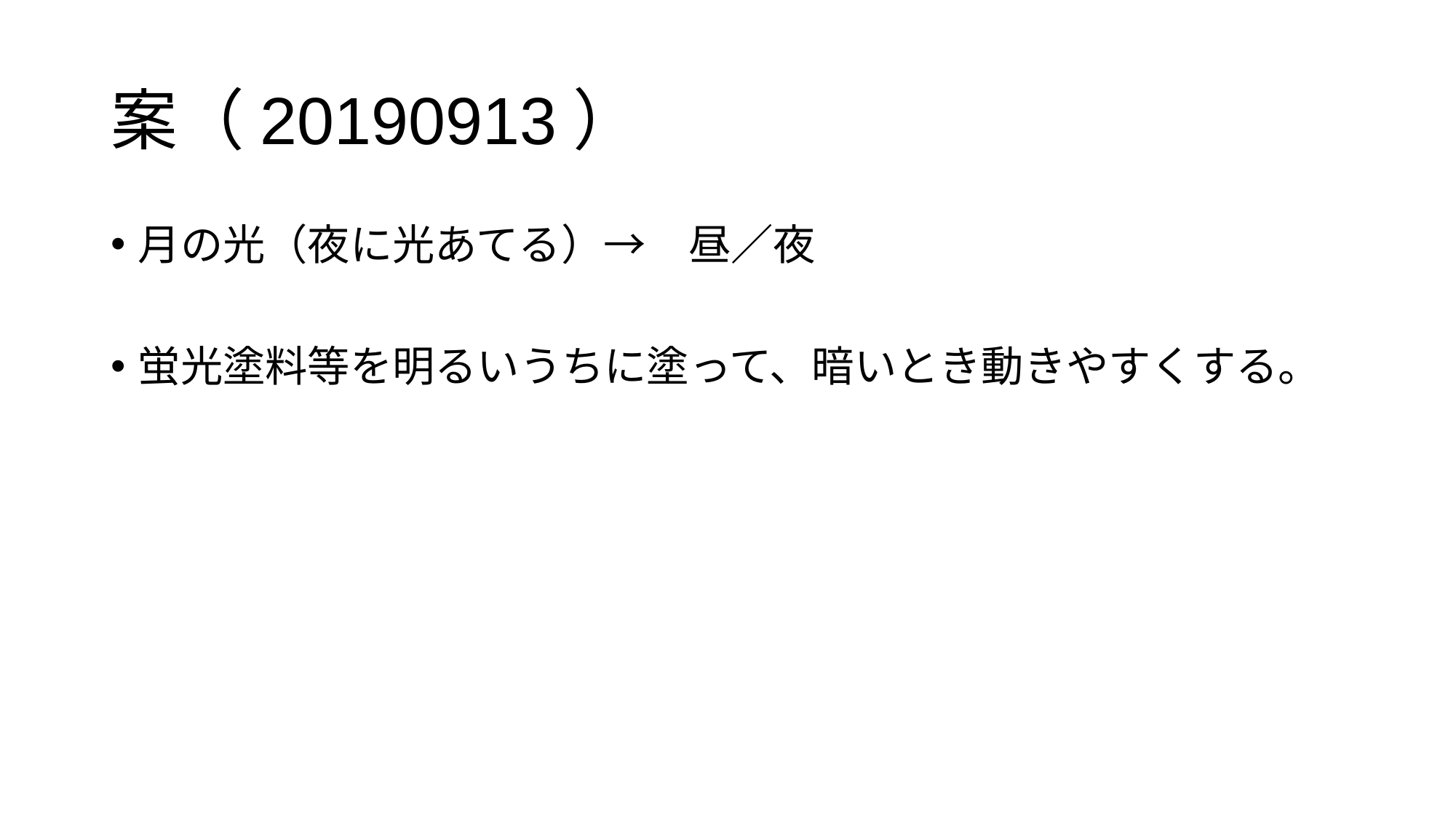

# 案（20190913）
月の光（夜に光あてる）→　昼／夜

蛍光塗料等を明るいうちに塗って、暗いとき動きやすくする。